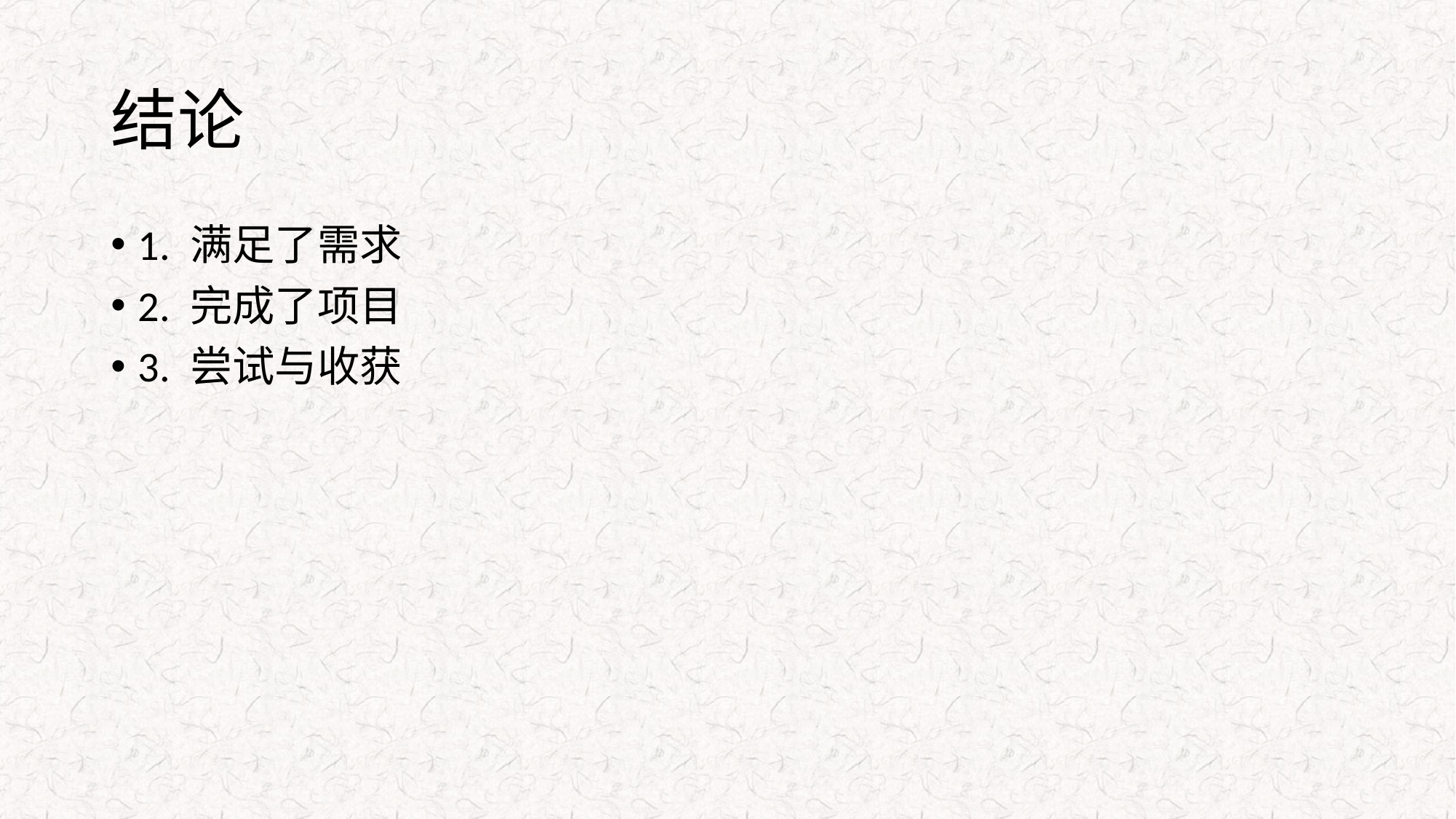

# 结论
1. 满足了需求
2. 完成了项目
3. 尝试与收获